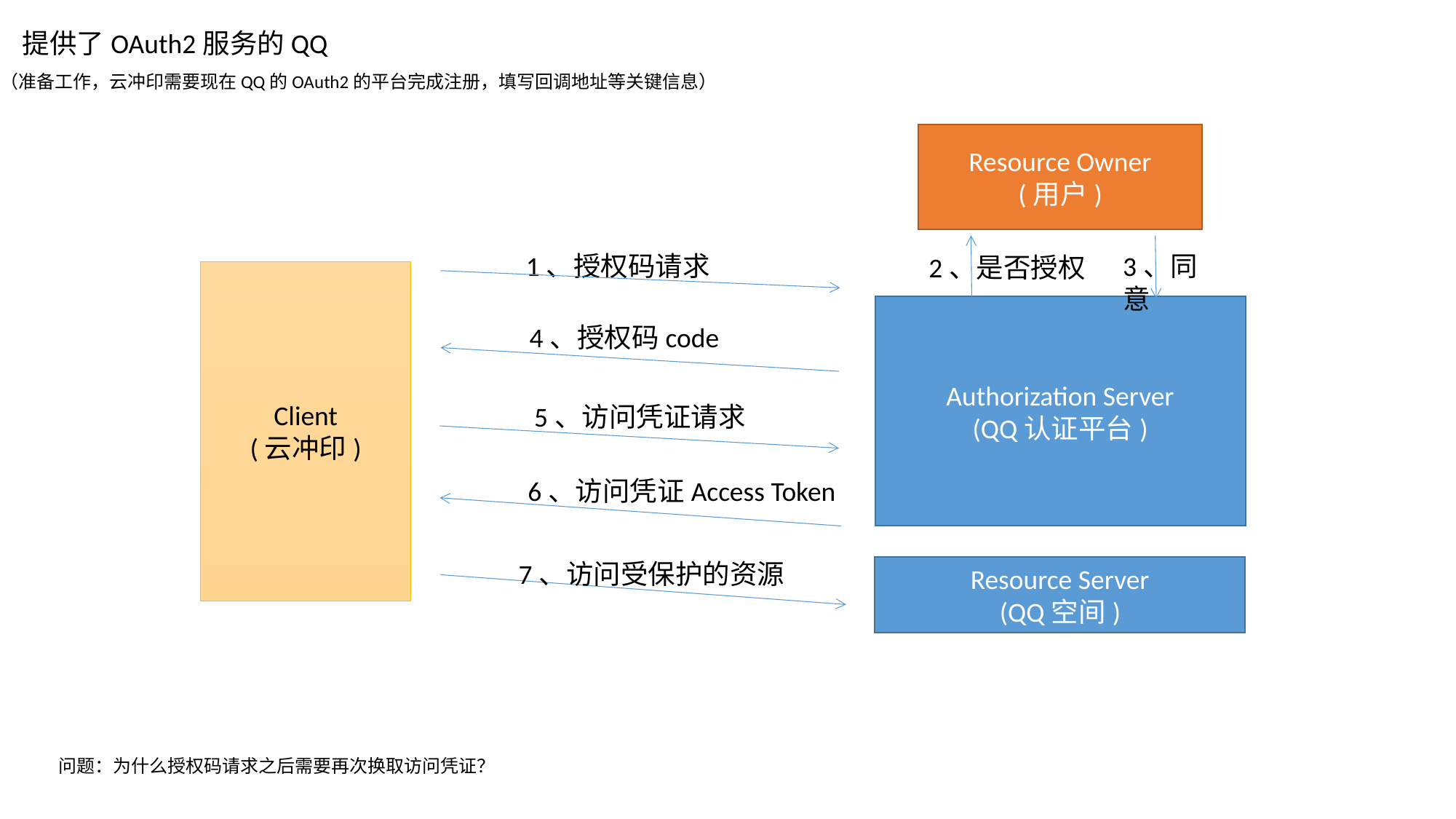

提供了OAuth2服务的QQ
（准备工作，云冲印需要现在QQ的OAuth2的平台完成注册，填写回调地址等关键信息）
Resource Owner
(用户)
1、授权码请求
3、同意
2、是否授权
Client
(云冲印)
Authorization Server
(QQ认证平台)
4、授权码code
5、访问凭证请求
6、访问凭证Access Token
7、访问受保护的资源
Resource Server
(QQ空间)
问题：为什么授权码请求之后需要再次换取访问凭证？